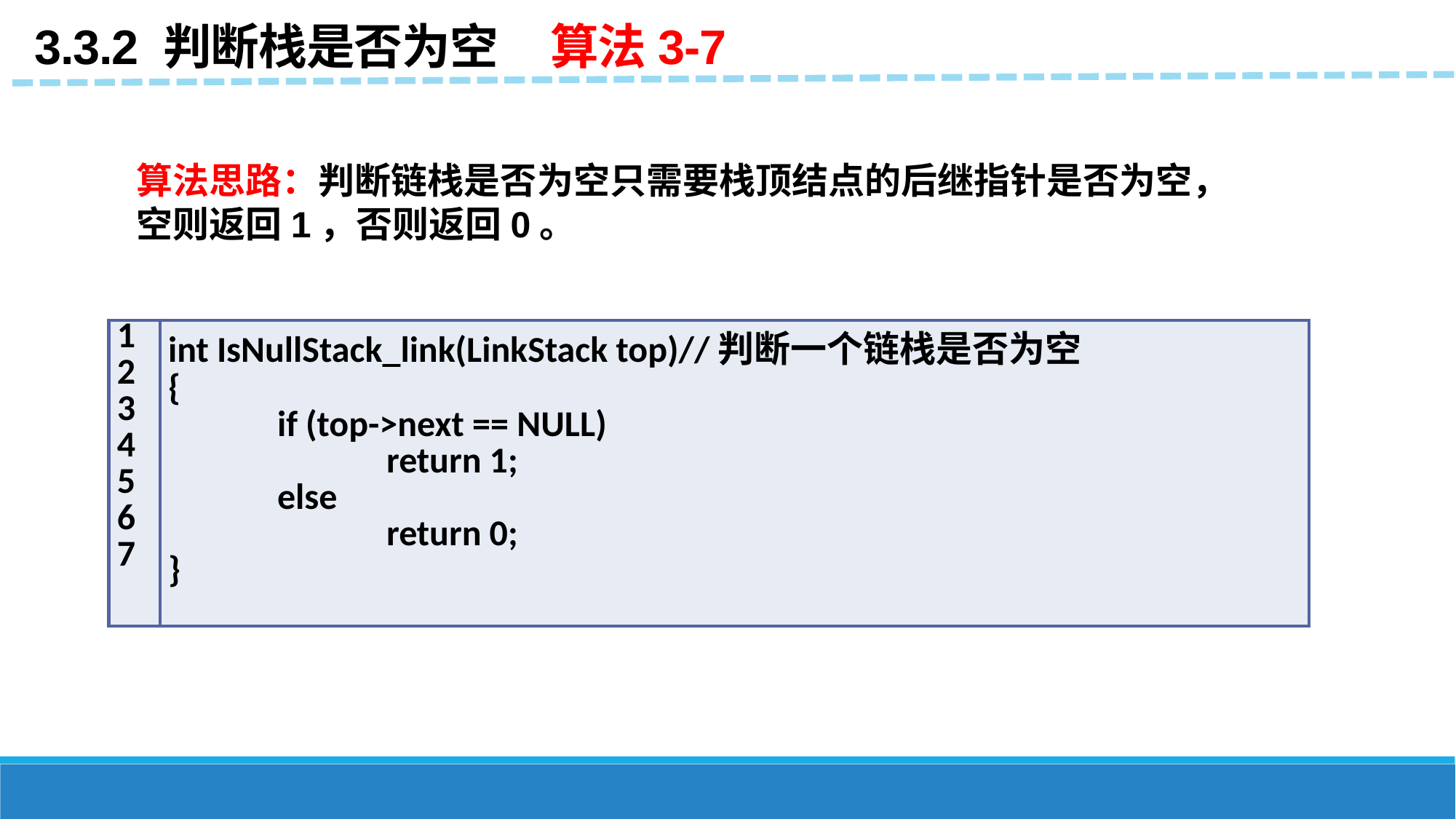

3.3.2 判断栈是否为空     算法3-7
算法思路：判断链栈是否为空只需要栈顶结点的后继指针是否为空，空则返回1，否则返回0。
| 1 2 3 4 5 6 7 | int IsNullStack\_link(LinkStack top)//判断一个链栈是否为空 { if (top->next == NULL) return 1; else return 0; } |
| --- | --- |